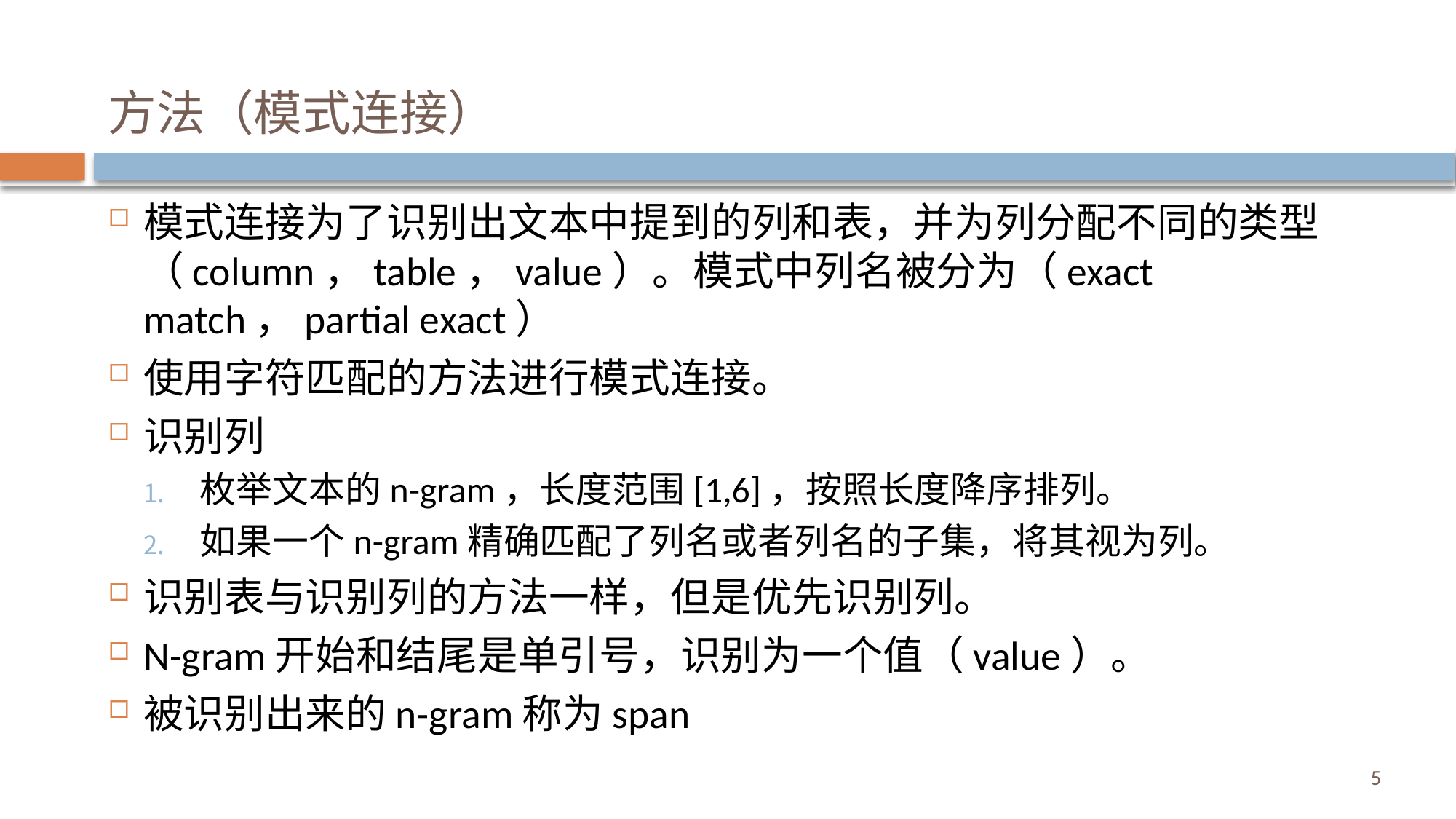

# 方法（模式连接）
模式连接为了识别出文本中提到的列和表，并为列分配不同的类型（column，table，value）。模式中列名被分为（exact match，partial exact）
使用字符匹配的方法进行模式连接。
识别列
枚举文本的n-gram，长度范围[1,6]，按照长度降序排列。
如果一个n-gram精确匹配了列名或者列名的子集，将其视为列。
识别表与识别列的方法一样，但是优先识别列。
N-gram开始和结尾是单引号，识别为一个值（value）。
被识别出来的n-gram称为span

5